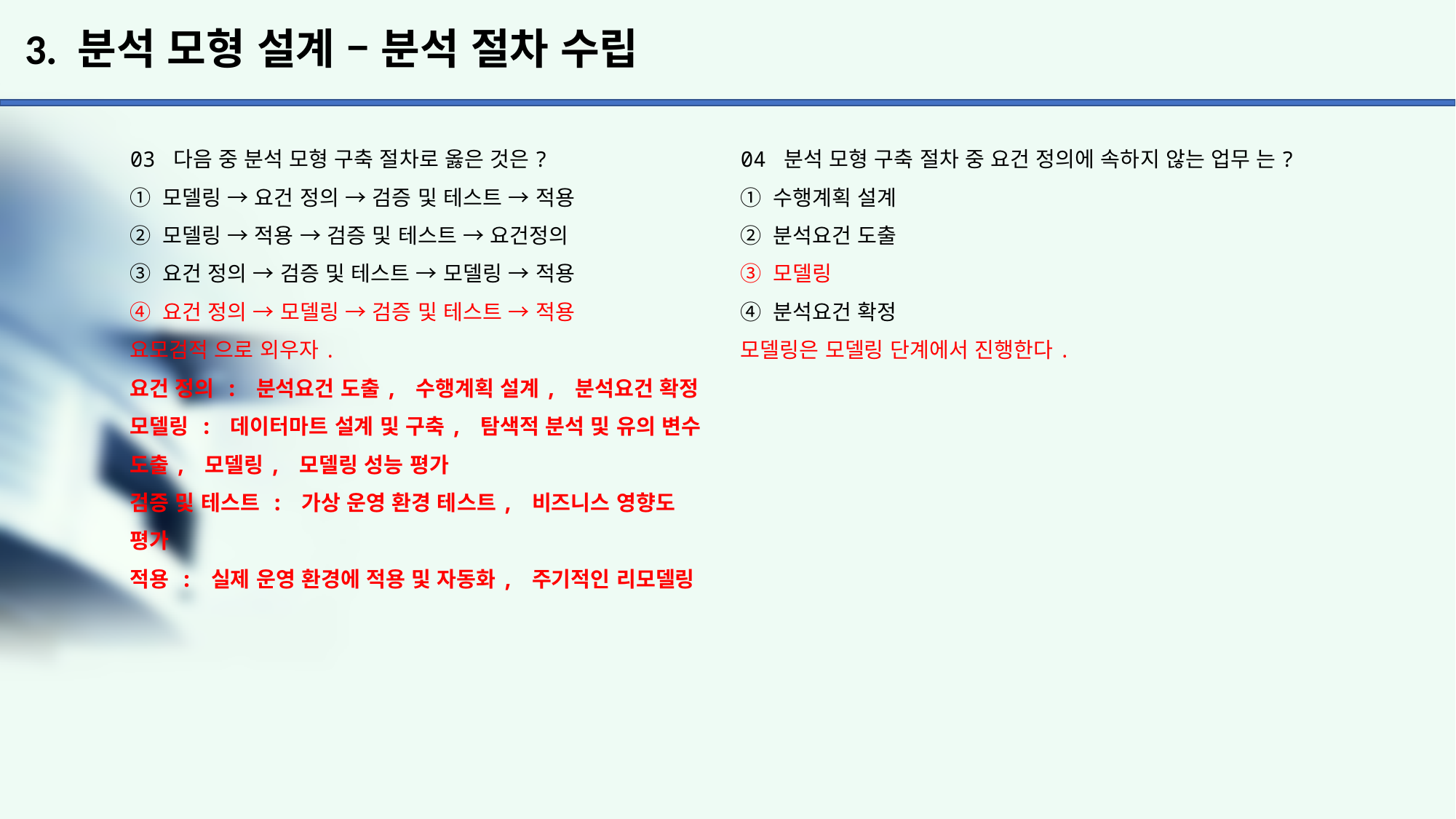

# 3. 분석 모형 설계 – 분석 절차 수립
03 다음 중 분석 모형 구축 절차로 옳은 것은?
① 모델링 → 요건 정의 → 검증 및 테스트 → 적용
② 모델링 → 적용 → 검증 및 테스트 → 요건정의
③ 요건 정의 → 검증 및 테스트 → 모델링 → 적용
④ 요건 정의 → 모델링 → 검증 및 테스트 → 적용
요모검적 으로 외우자.
요건 정의 : 분석요건 도출, 수행계획 설계, 분석요건 확정
모델링 : 데이터마트 설계 및 구축, 탐색적 분석 및 유의 변수 도출, 모델링, 모델링 성능 평가
검증 및 테스트 : 가상 운영 환경 테스트, 비즈니스 영향도
평가
적용 : 실제 운영 환경에 적용 및 자동화, 주기적인 리모델링
04 분석 모형 구축 절차 중 요건 정의에 속하지 않는 업무 는?
① 수행계획 설계
② 분석요건 도출
③ 모델링
④ 분석요건 확정
모델링은 모델링 단계에서 진행한다.